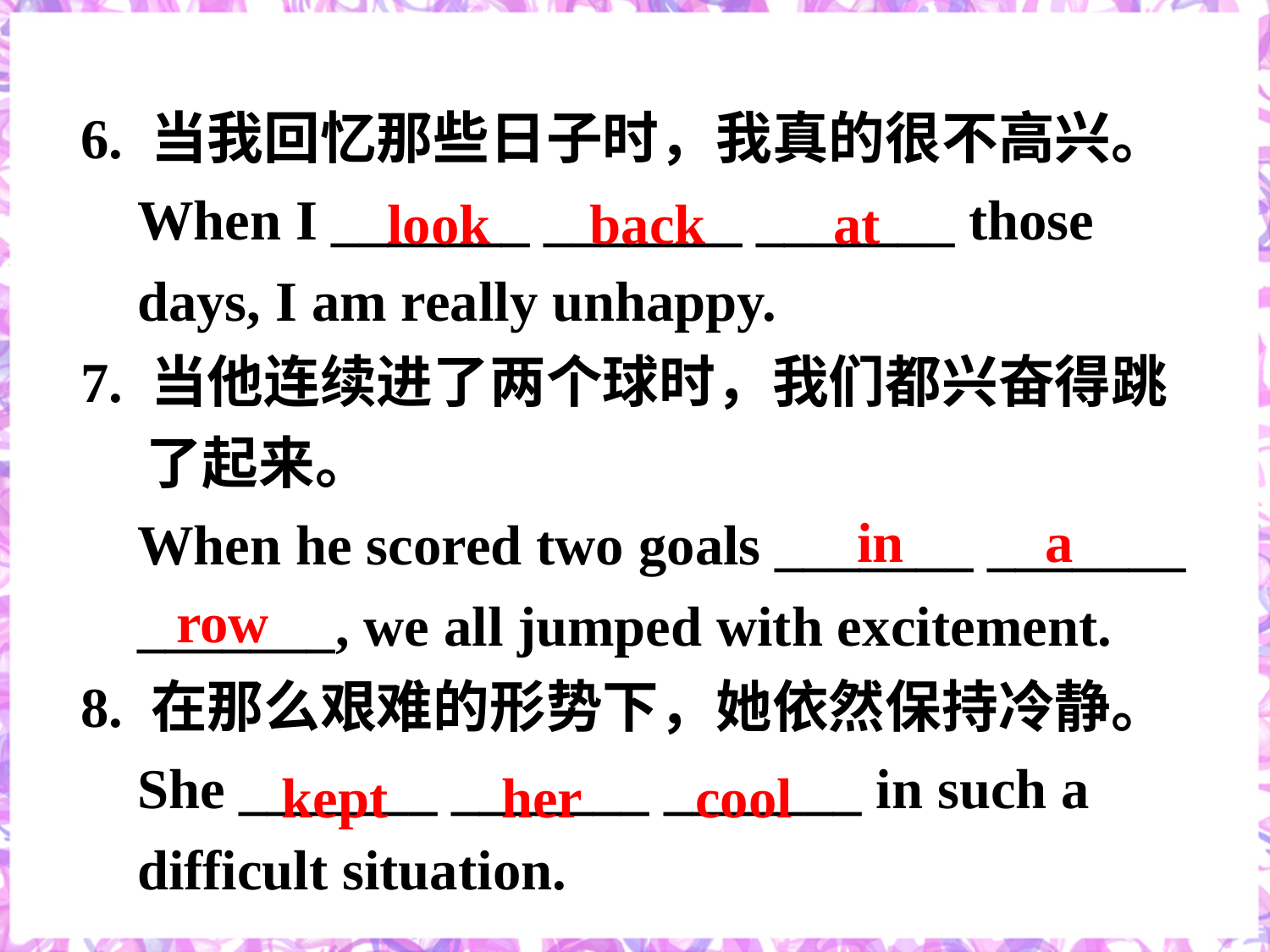

6. 当我回忆那些日子时，我真的很不高兴。
    When I _______ _______ _______ those
    days, I am really unhappy.
7. 当他连续进了两个球时，我们都兴奋得跳
    了起来。
    When he scored two goals _______ _______
    _______, we all jumped with excitement.
8. 在那么艰难的形势下，她依然保持冷静。
    She _______ _______ _______ in such a
    difficult situation.
look       back         at
                                                in          a row
kept        her        cool